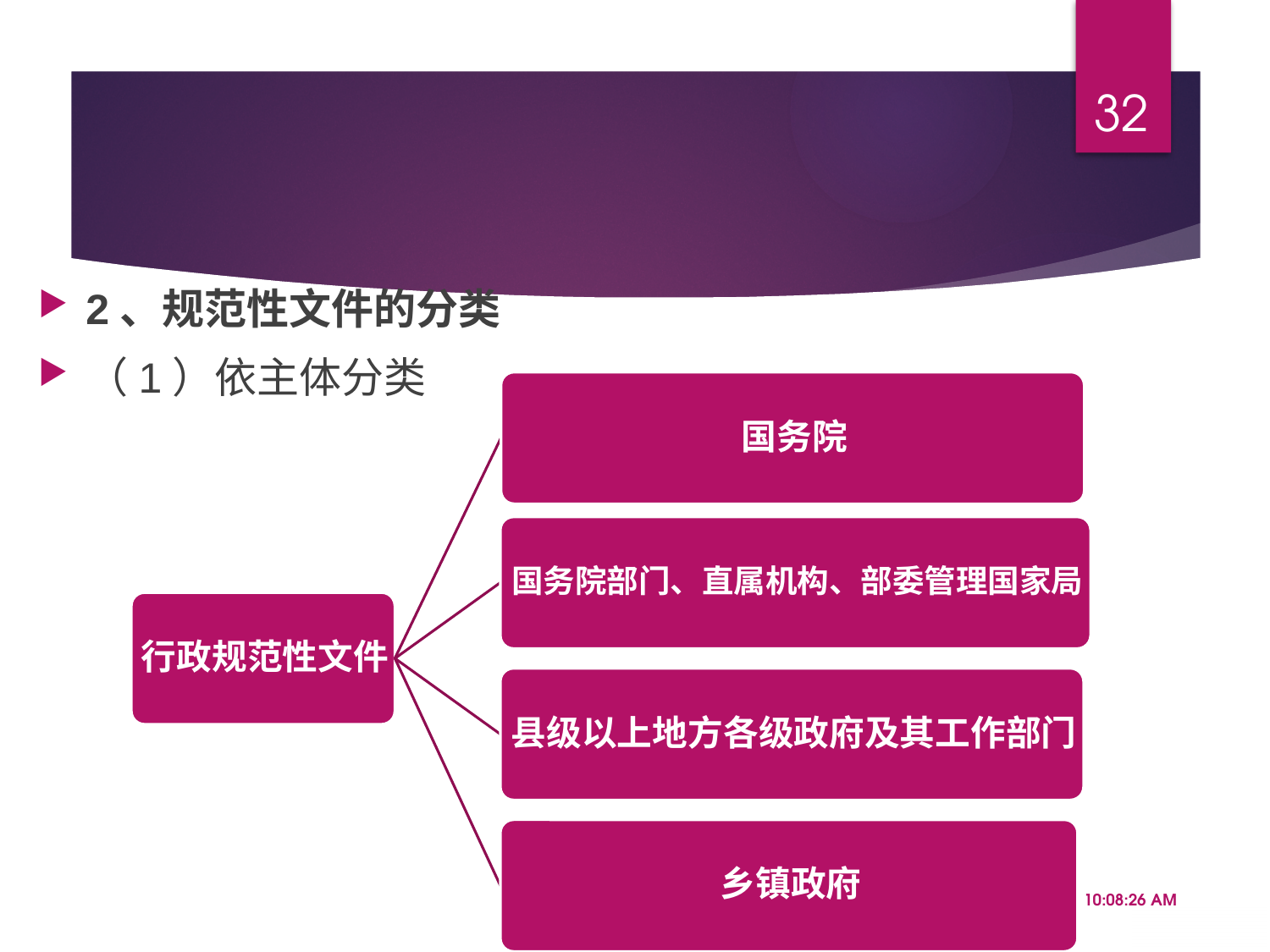

32
#
2、规范性文件的分类
（1）依主体分类

行政规范性文件

国务院

国务院部门、直属机构、部委管理国家局

县级以上地方各级政府及其工作部门

乡镇政府
10:08:26 AM